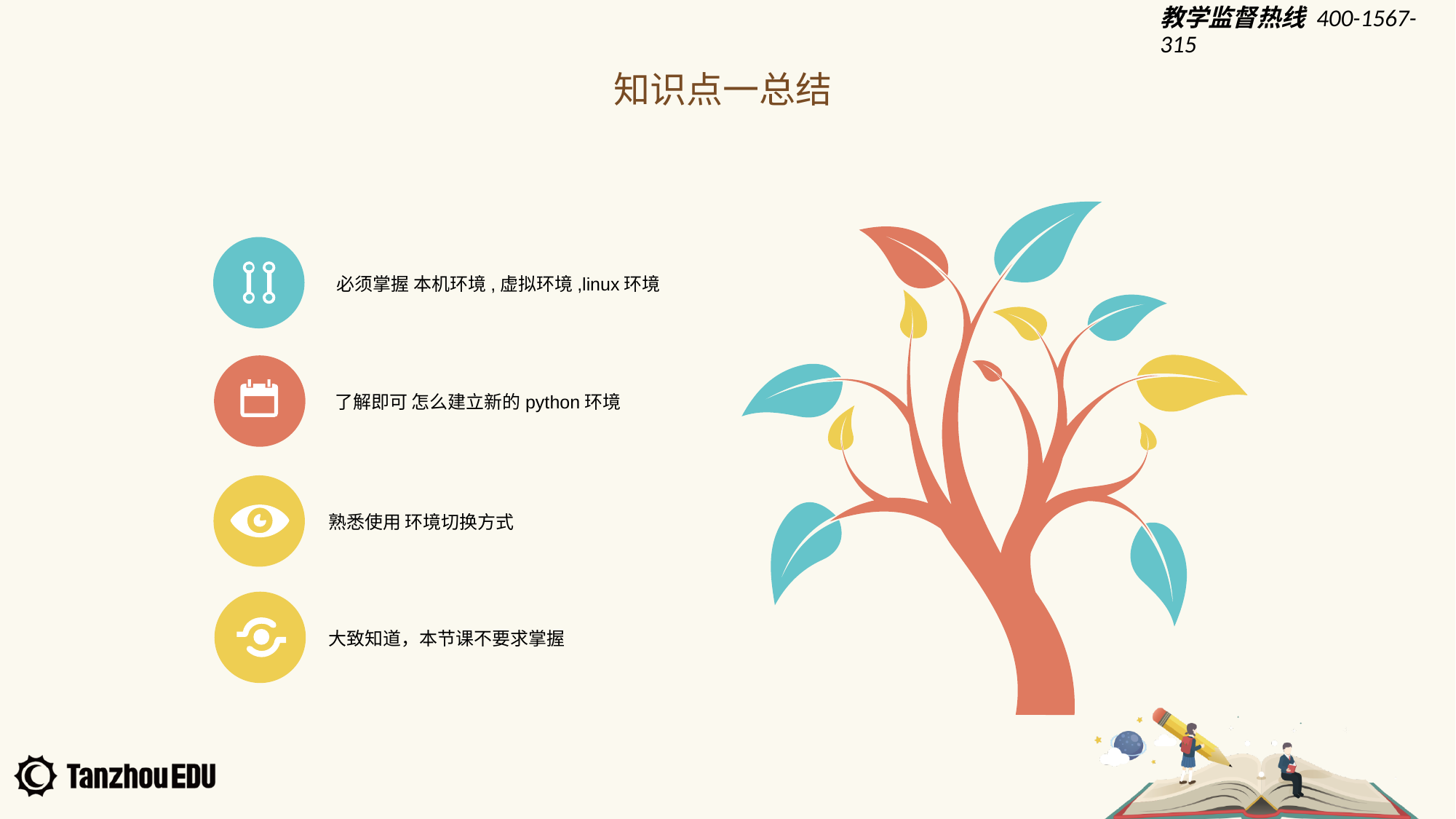

知识点一总结

必须掌握 本机环境,虚拟环境,linux环境

了解即可 怎么建立新的python环境

熟悉使用 环境切换方式

大致知道，本节课不要求掌握